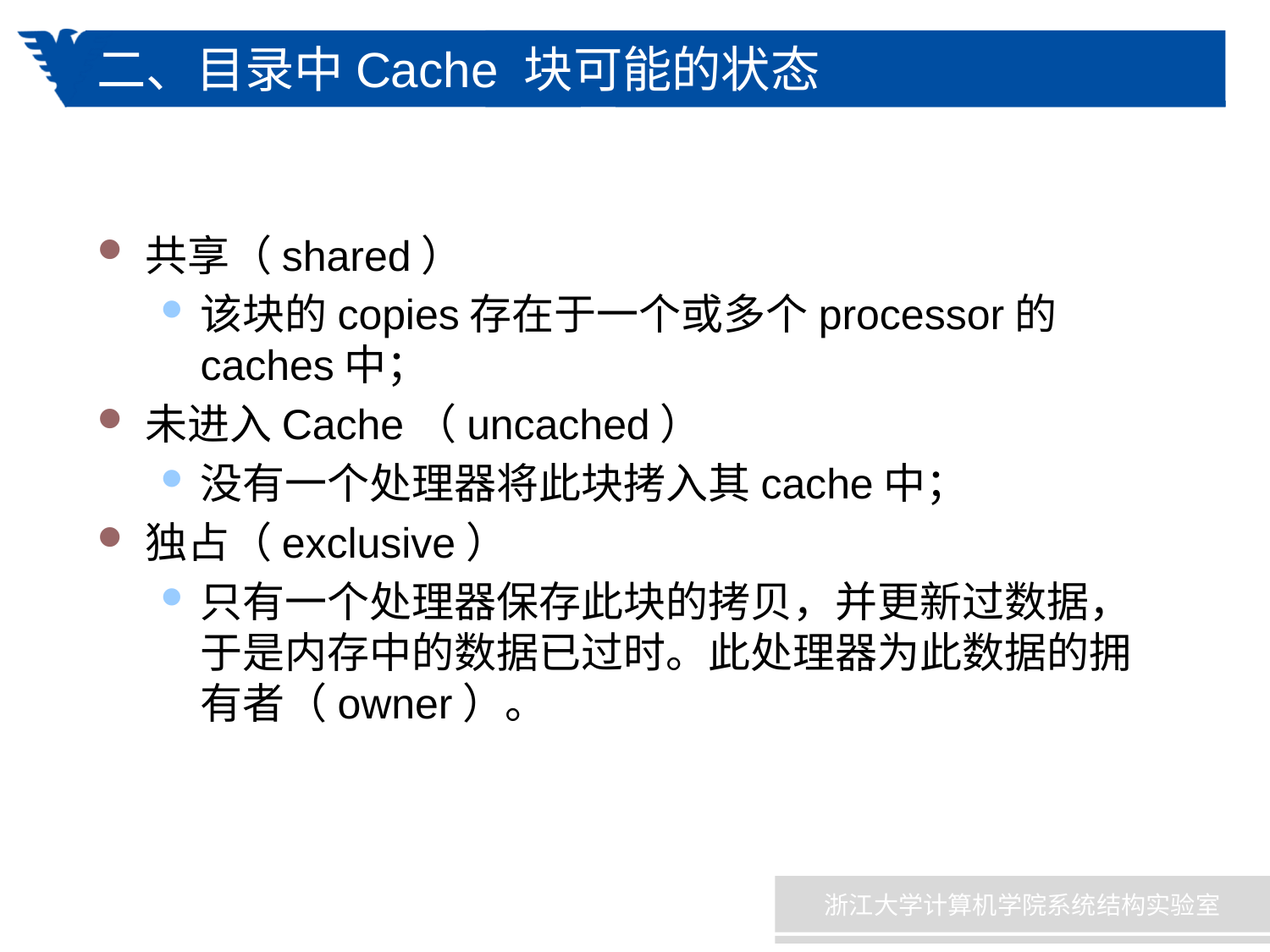

# 二、目录中Cache 块可能的状态
共享（shared）
该块的copies存在于一个或多个processor的caches中；
未进入Cache（uncached）
没有一个处理器将此块拷入其cache中；
独占（exclusive）
只有一个处理器保存此块的拷贝，并更新过数据，于是内存中的数据已过时。此处理器为此数据的拥有者（owner）。